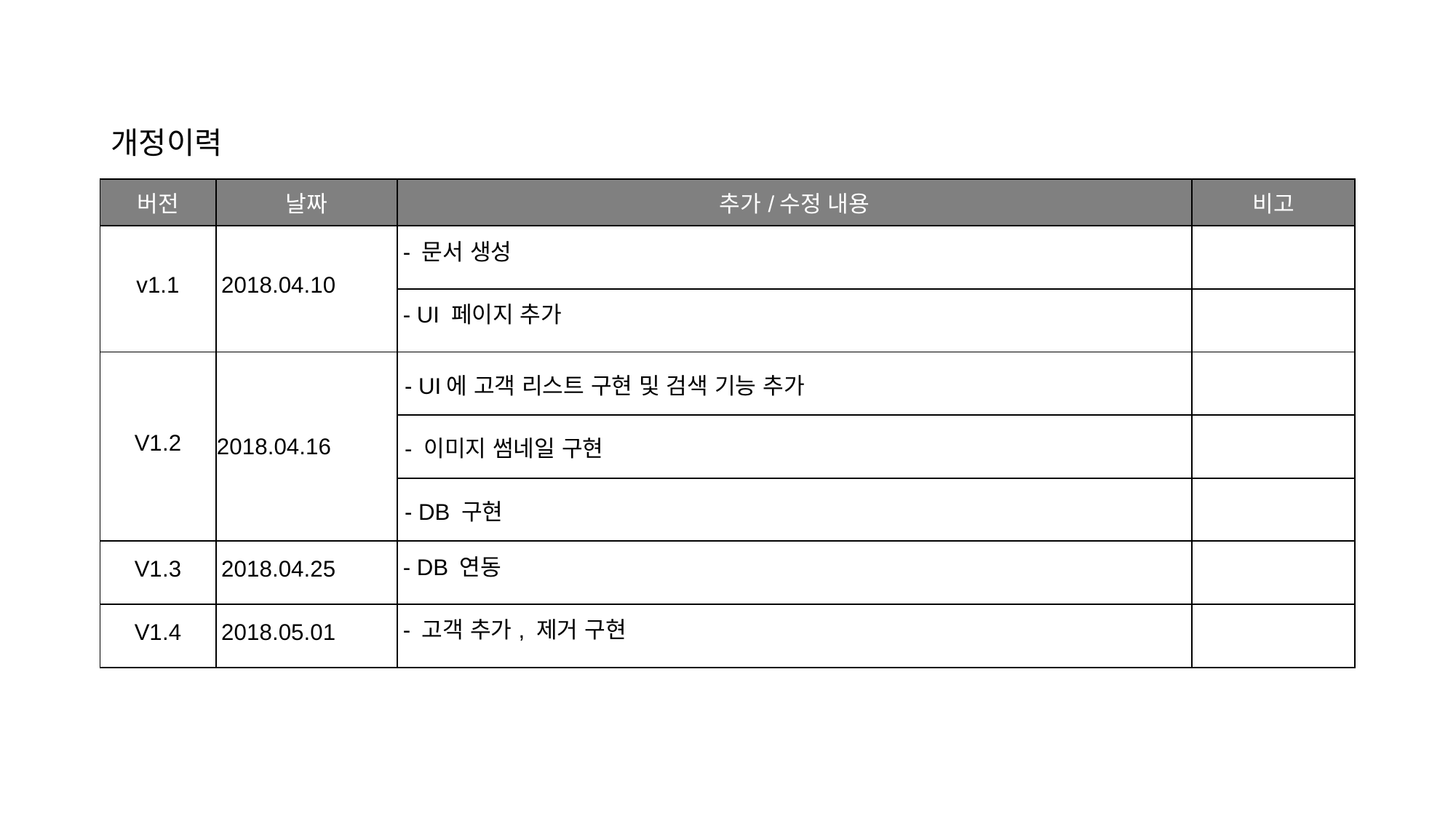

# 개정이력
| 버전 | 날짜 | 추가/수정 내용 | 비고 |
| --- | --- | --- | --- |
| v1.1 | 2018.04.10 | - 문서 생성 |  |
|  |  | - UI 페이지 추가 |  |
| V1.2 | 2018.04.16 | - UI에 고객 리스트 구현 및 검색 기능 추가 |  |
|  |  | - 이미지 썸네일 구현 |  |
|  |  | - DB 구현 |  |
| V1.3 | 2018.04.25 | - DB 연동 |  |
| V1.4 | 2018.05.01 | - 고객 추가, 제거 구현 |  |